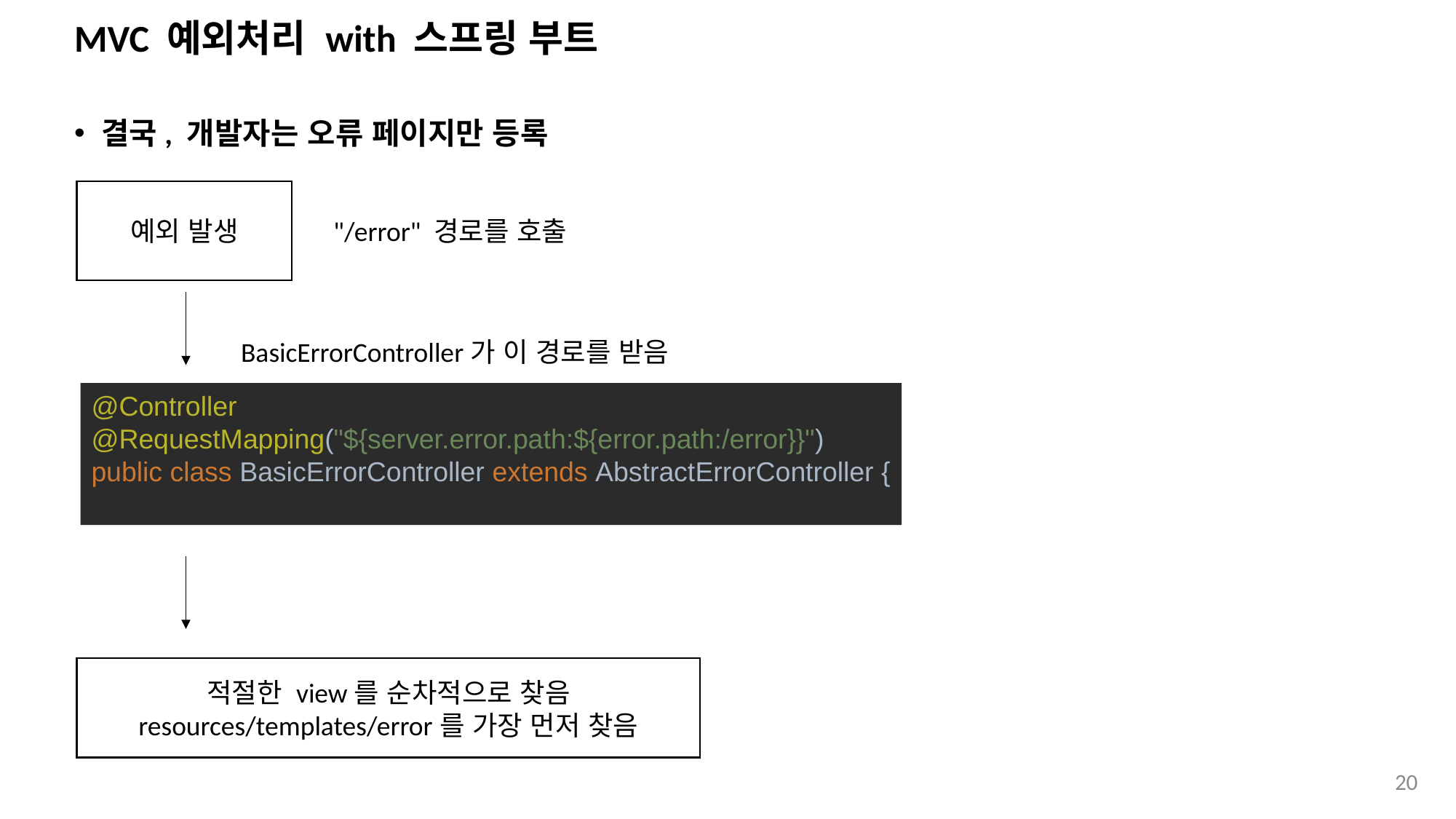

# MVC 예외처리 with 스프링 부트
결국, 개발자는 오류 페이지만 등록

예외 발생
"/error" 경로를 호출
BasicErrorController가 이 경로를 받음
@Controller
@RequestMapping("${server.error.path:${error.path:/error}}")
public class BasicErrorController extends AbstractErrorController {
적절한 view를 순차적으로 찾음
resources/templates/error를 가장 먼저 찾음
20